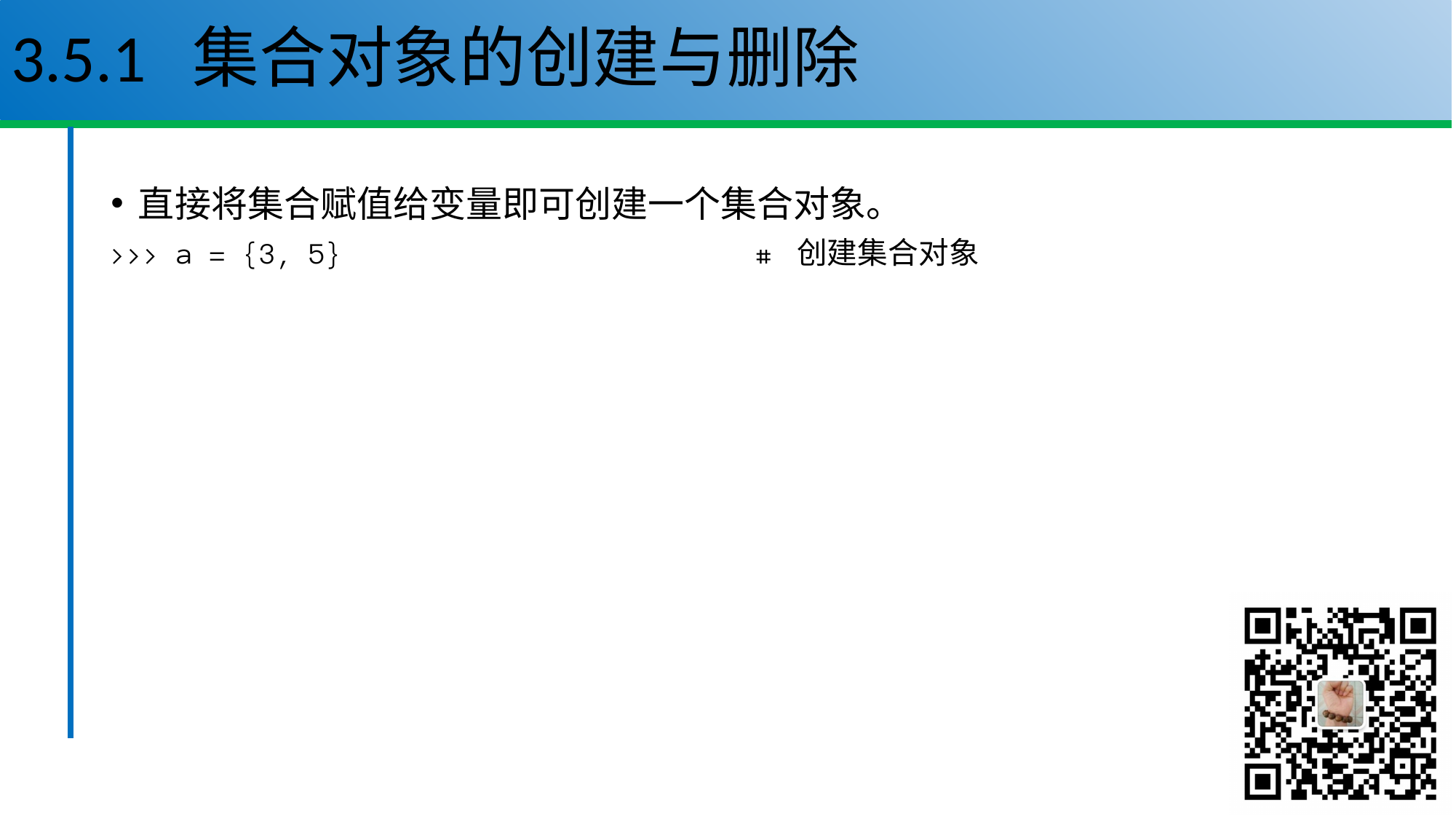

# 3.5.1  集合对象的创建与删除
直接将集合赋值给变量即可创建一个集合对象。
>>> a = {3, 5}                         # 创建集合对象
57